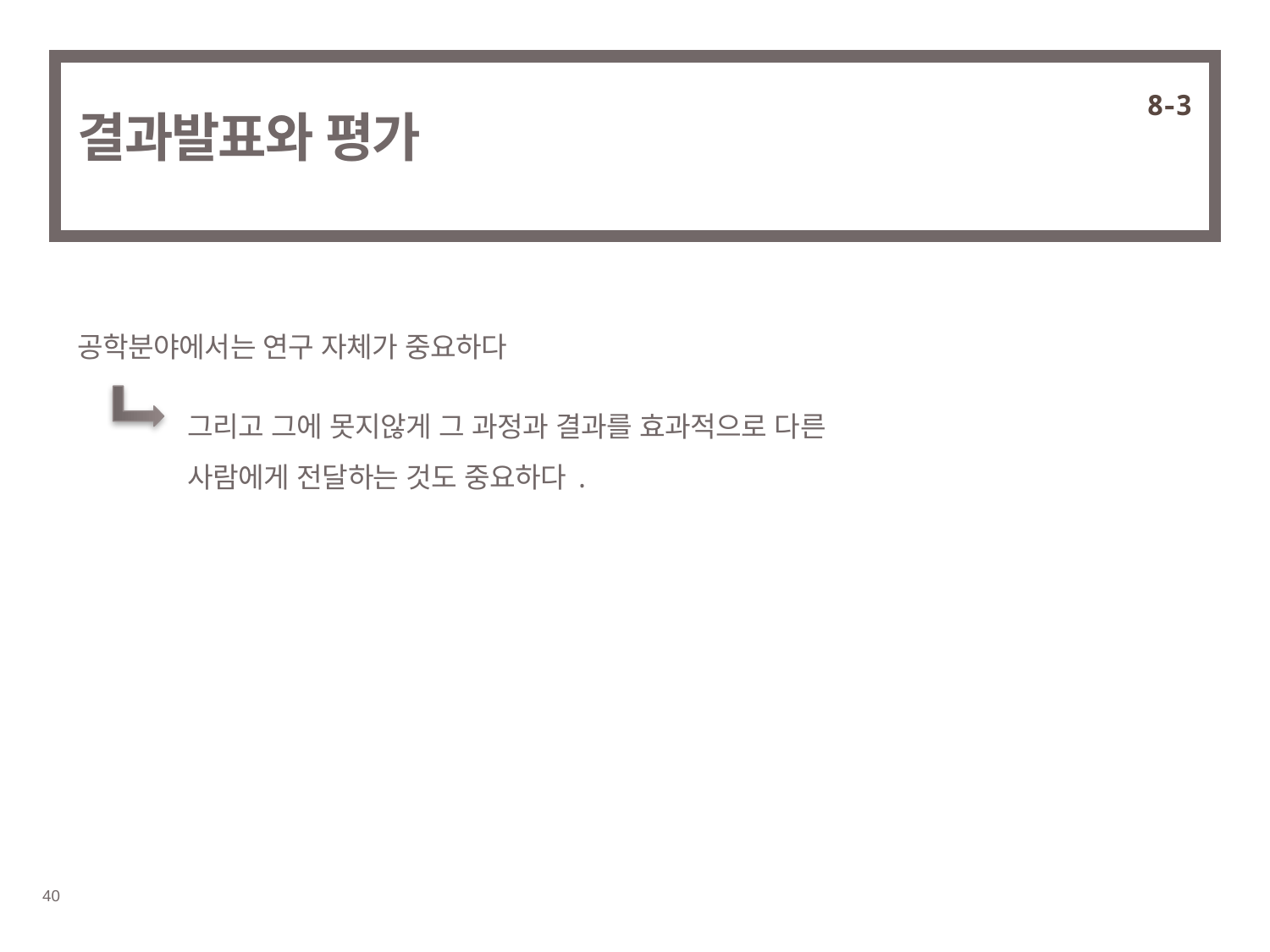

8-3

# 결과발표와 평가
공학분야에서는 연구 자체가 중요하다

그리고 그에 못지않게 그 과정과 결과를 효과적으로 다른 사람에게 전달하는 것도 중요하다.